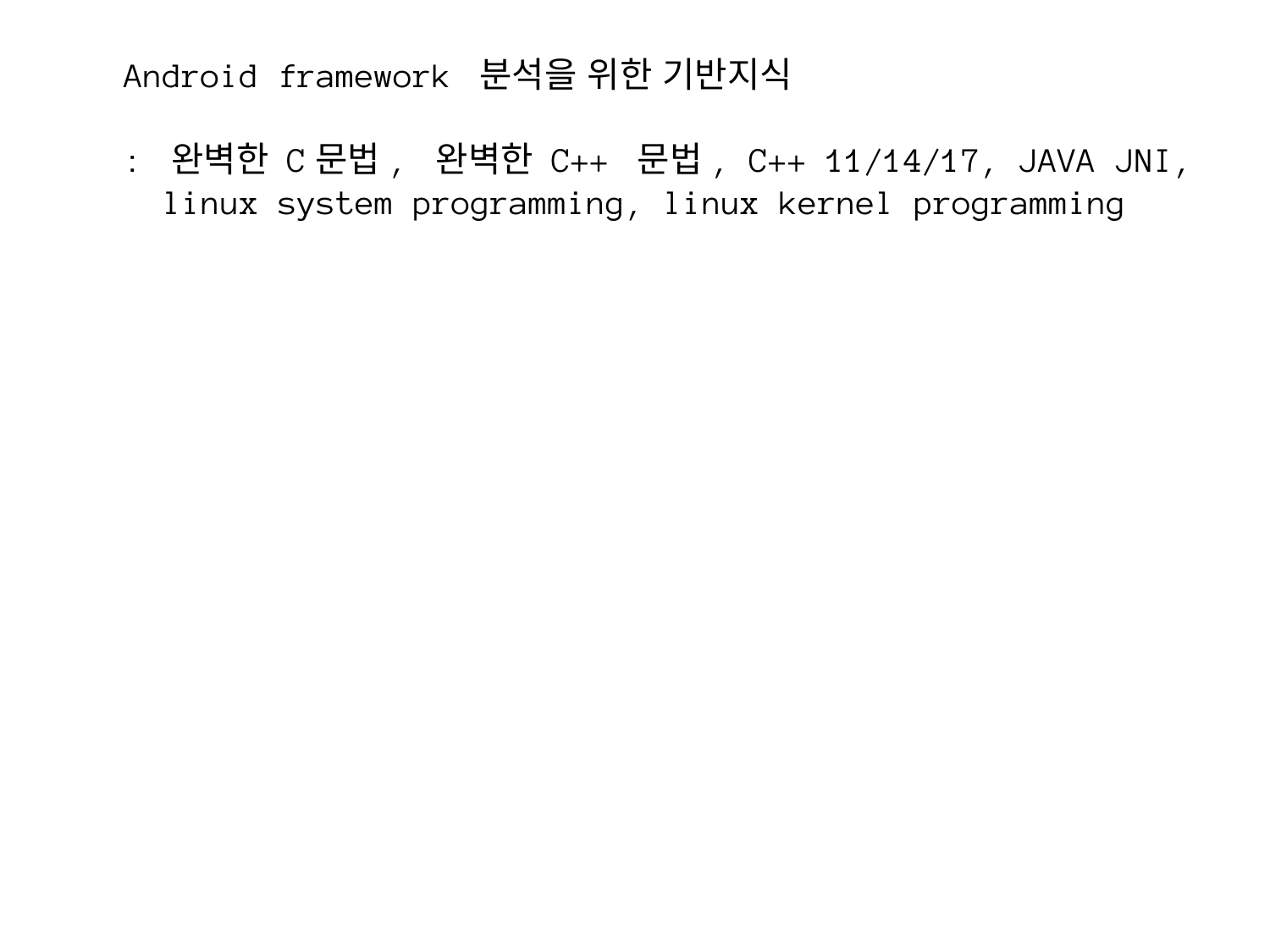

Android framework 분석을 위한 기반지식

: 완벽한 C문법, 완벽한 C++ 문법, C++ 11/14/17, JAVA JNI,
  linux system programming, linux kernel programming